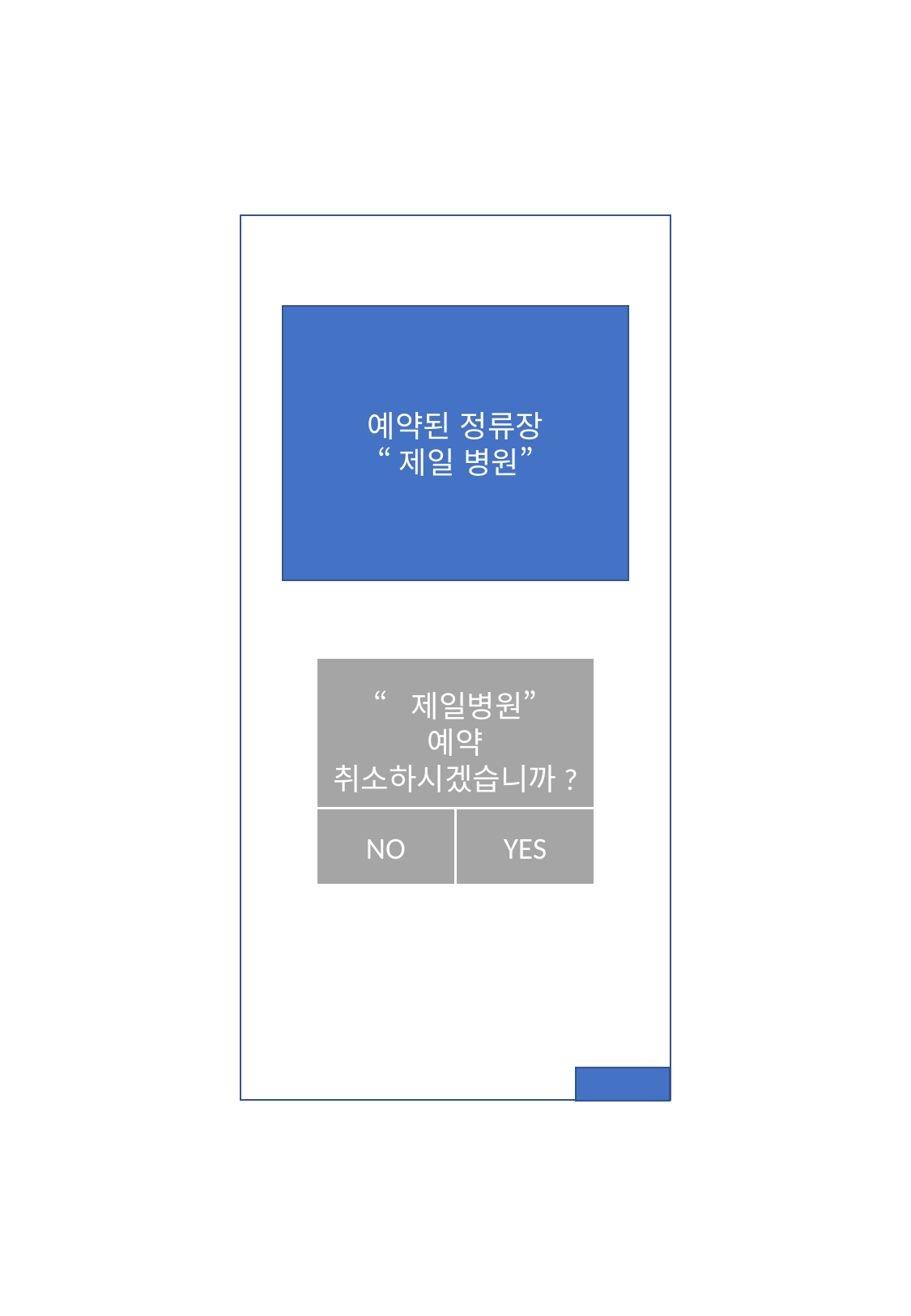

예약된 정류장
“제일 병원”
“제일병원”
예약 취소하시겠습니까?
NO
YES